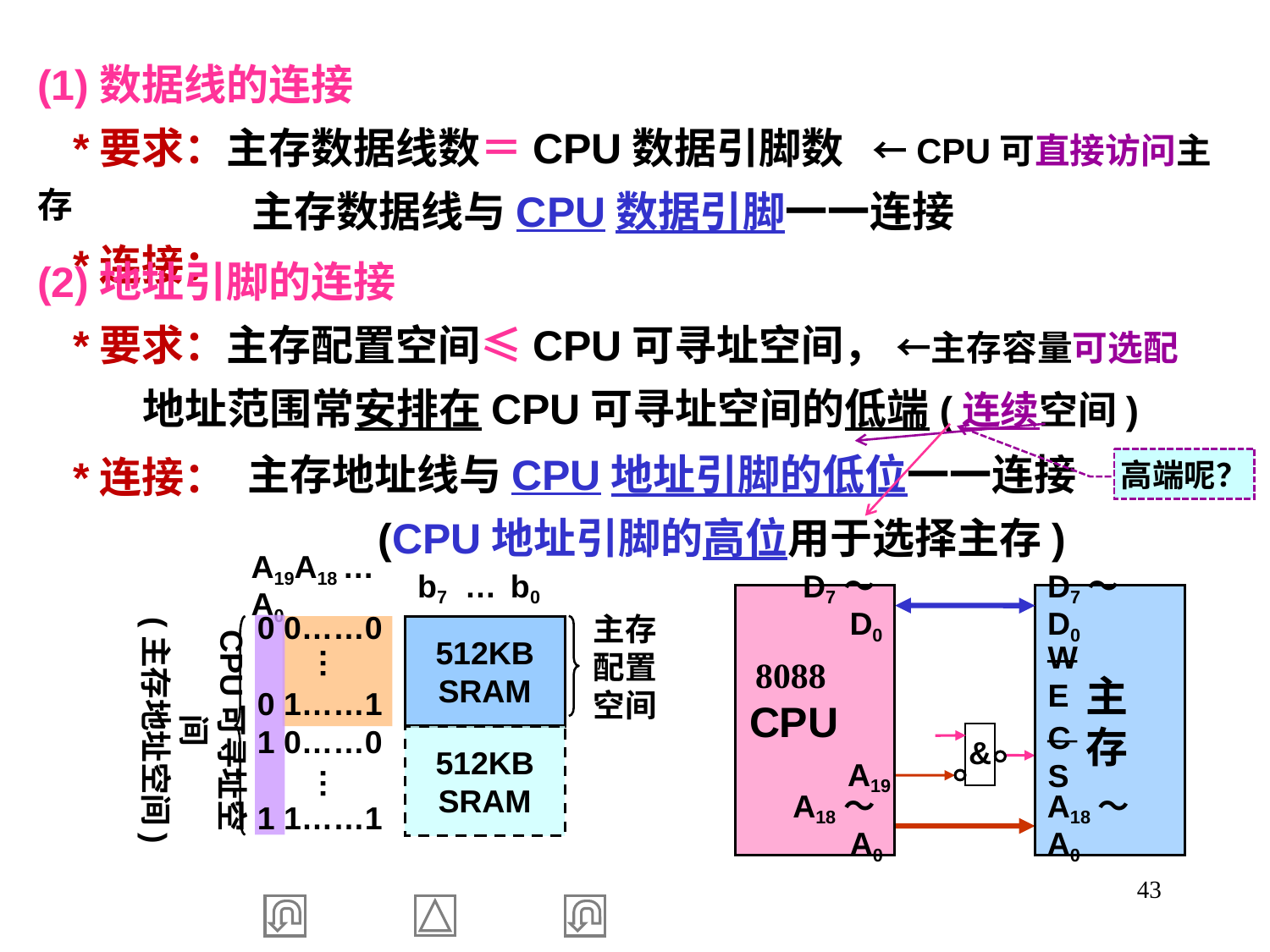

(1)数据线的连接
   *要求：主存数据线数＝CPU数据引脚数   ←CPU可直接访问主存
   *连接：
主存数据线与CPU数据引脚一一连接
(2)地址引脚的连接
   *要求：主存配置空间≤CPU可寻址空间， ←主存容量可选配
          地址范围常安排在CPU可寻址空间的低端(连续空间)
   *连接：
主存地址线与CPU地址引脚的低位一一连接
           (CPU地址引脚的高位用于选择主存)
高端呢？
A19A18 …A0
b7  …  b0
0 0……0

0 1……1
1 0……0

1 1……1
主存配置
空间

CPU可寻址空间
(主存地址空间)

512KB SRAM
…
512KB SRAM
…
  8088
 CPU

D7～D0
    主
    存
D7～D0

WE

CS

A19
A18～A0
A18～A0
&

43